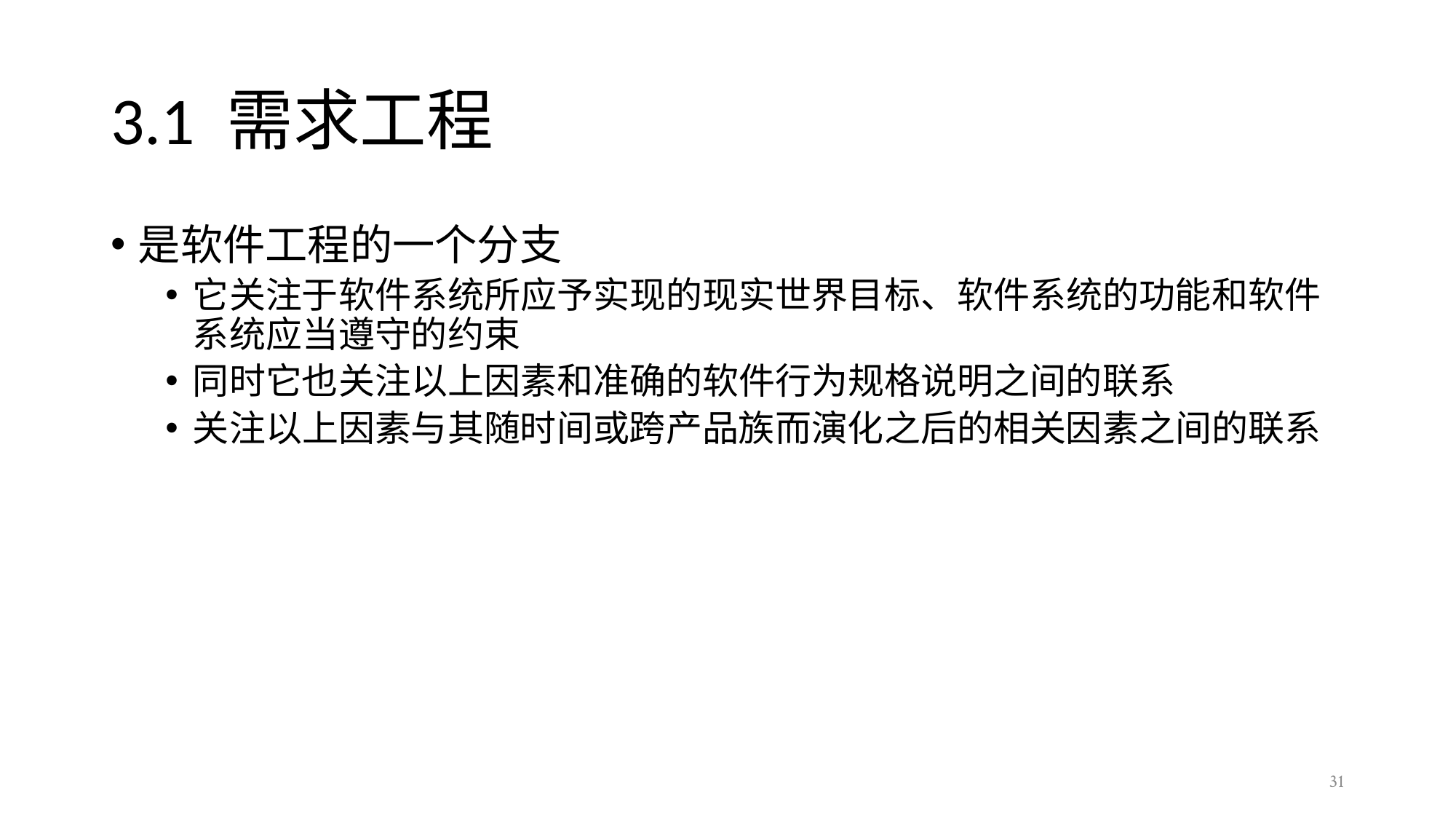

# 3.1 需求工程
是软件工程的一个分支
它关注于软件系统所应予实现的现实世界目标、软件系统的功能和软件系统应当遵守的约束
同时它也关注以上因素和准确的软件行为规格说明之间的联系
关注以上因素与其随时间或跨产品族而演化之后的相关因素之间的联系
31